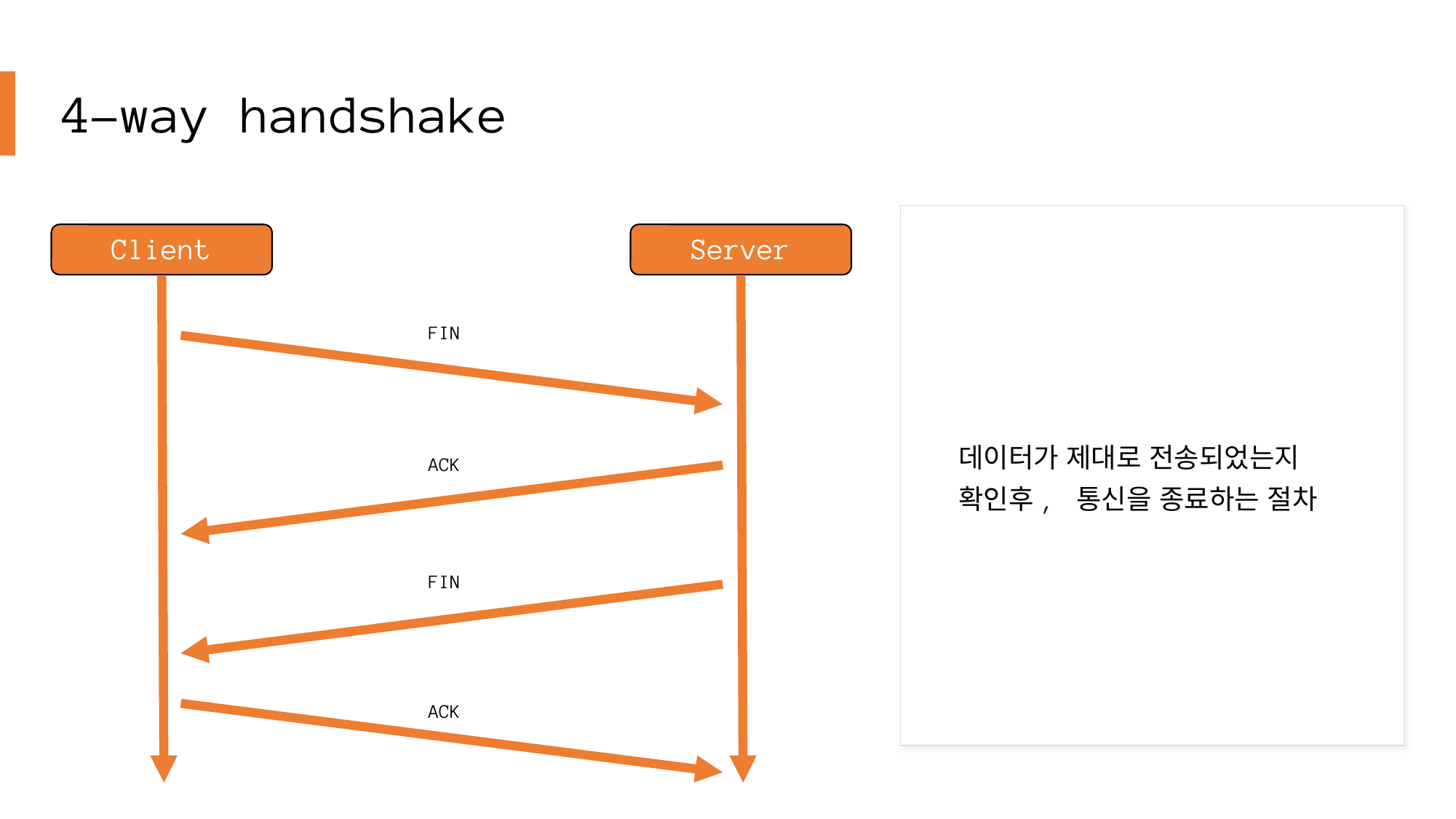

# 4-way handshake

Client
Server
데이터가 제대로 전송되었는지
확인후, 통신을 종료하는 절차
FIN
ACK
FIN
ACK